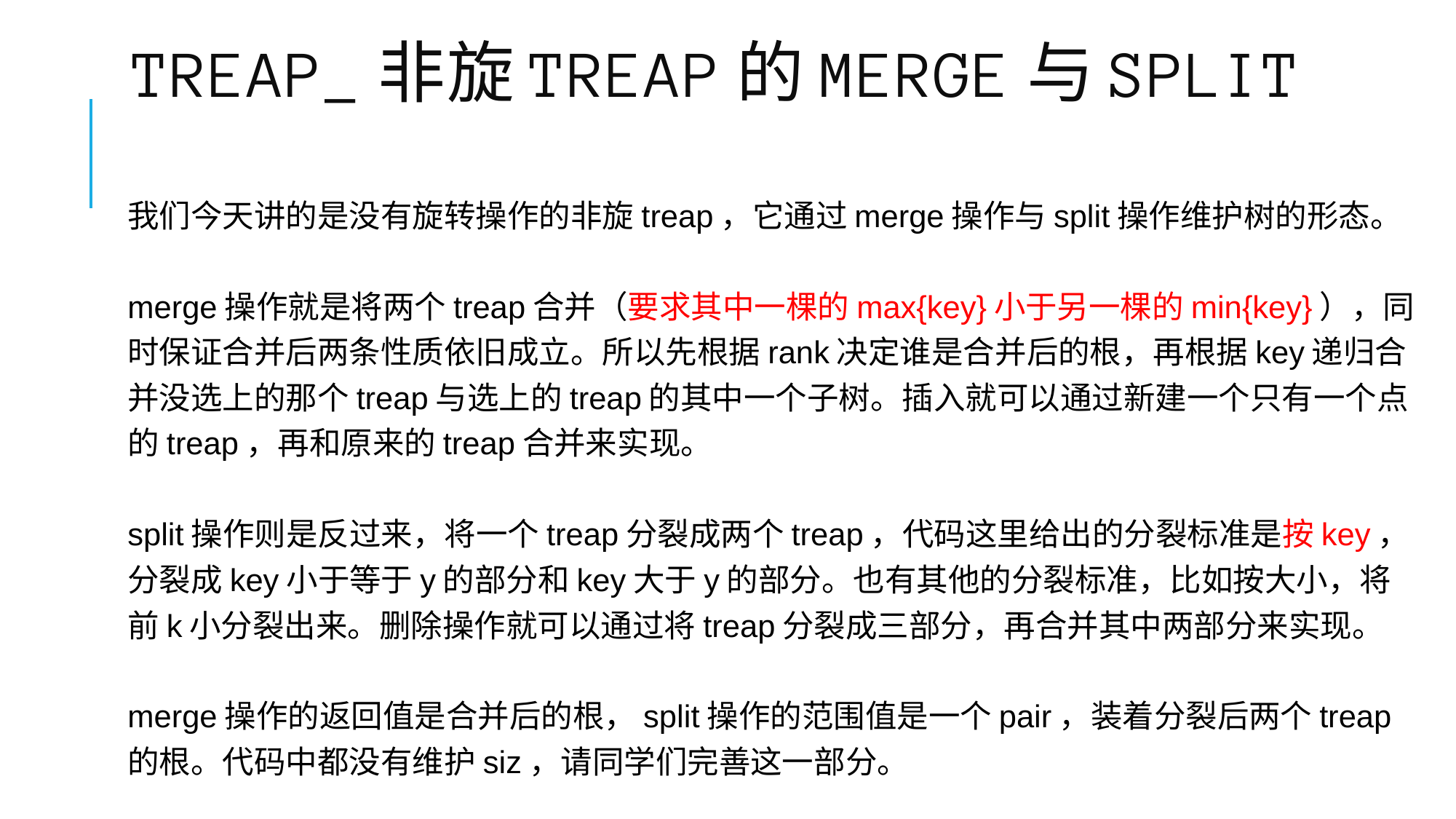

# treap_非旋treap的merge与split
我们今天讲的是没有旋转操作的非旋treap，它通过merge操作与split操作维护树的形态。

merge操作就是将两个treap合并（要求其中一棵的max{key}小于另一棵的min{key}），同时保证合并后两条性质依旧成立。所以先根据rank决定谁是合并后的根，再根据key递归合并没选上的那个treap与选上的treap的其中一个子树。插入就可以通过新建一个只有一个点的treap，再和原来的treap合并来实现。

split操作则是反过来，将一个treap分裂成两个treap，代码这里给出的分裂标准是按key，分裂成key小于等于y的部分和key大于y的部分。也有其他的分裂标准，比如按大小，将前k小分裂出来。删除操作就可以通过将treap分裂成三部分，再合并其中两部分来实现。

merge操作的返回值是合并后的根，split操作的范围值是一个pair，装着分裂后两个treap的根。代码中都没有维护siz，请同学们完善这一部分。